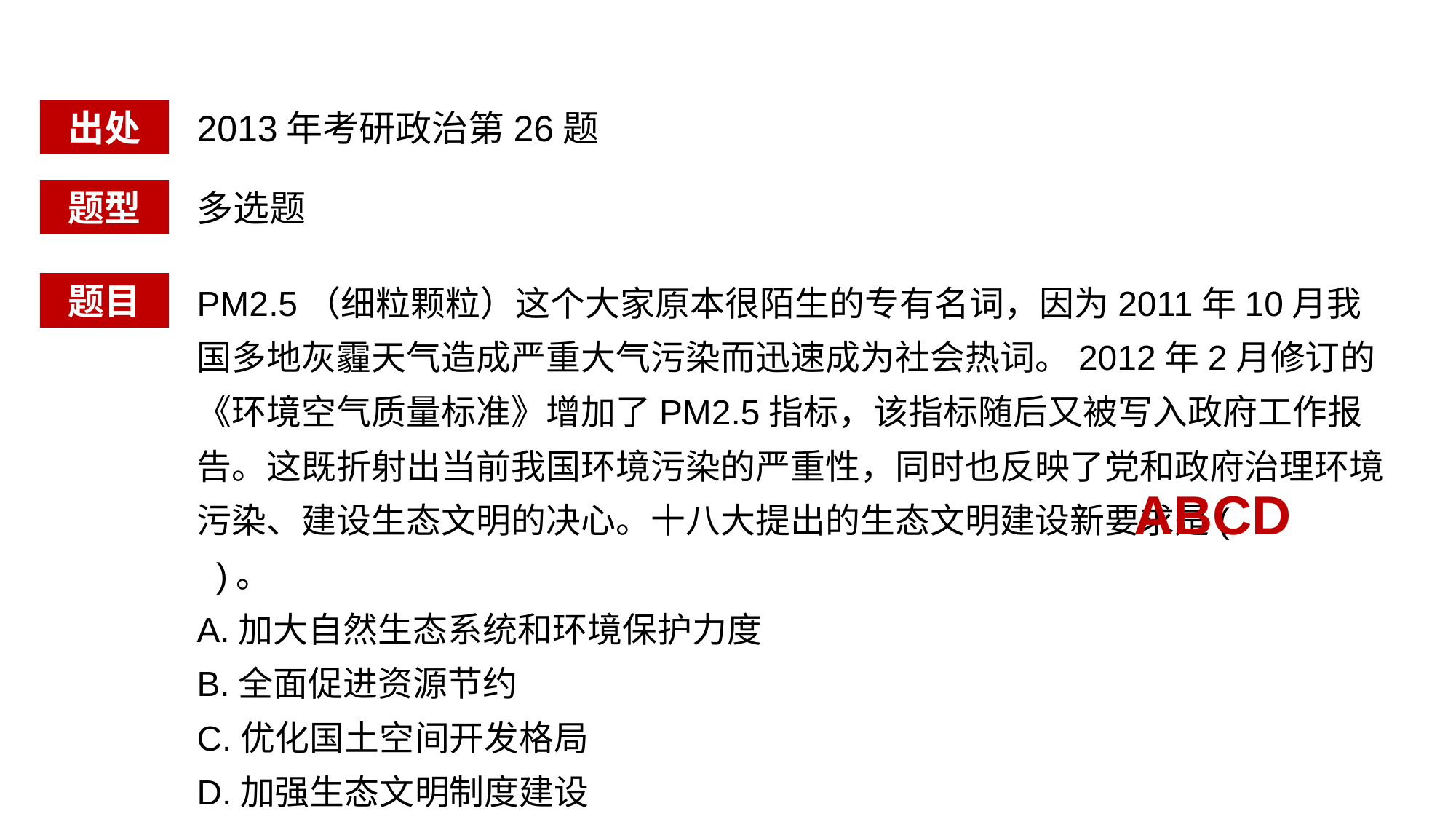

出处
2013年考研政治第26题
题型
多选题
PM2.5（细粒颗粒）这个大家原本很陌生的专有名词，因为2011年10月我国多地灰霾天气造成严重大气污染而迅速成为社会热词。2012年2月修订的《环境空气质量标准》增加了PM2.5指标，该指标随后又被写入政府工作报告。这既折射出当前我国环境污染的严重性，同时也反映了党和政府治理环境污染、建设生态文明的决心。十八大提出的生态文明建设新要求是(                   )。
A.加大自然生态系统和环境保护力度
B.全面促进资源节约
C.优化国土空间开发格局
D.加强生态文明制度建设
题目
ABCD